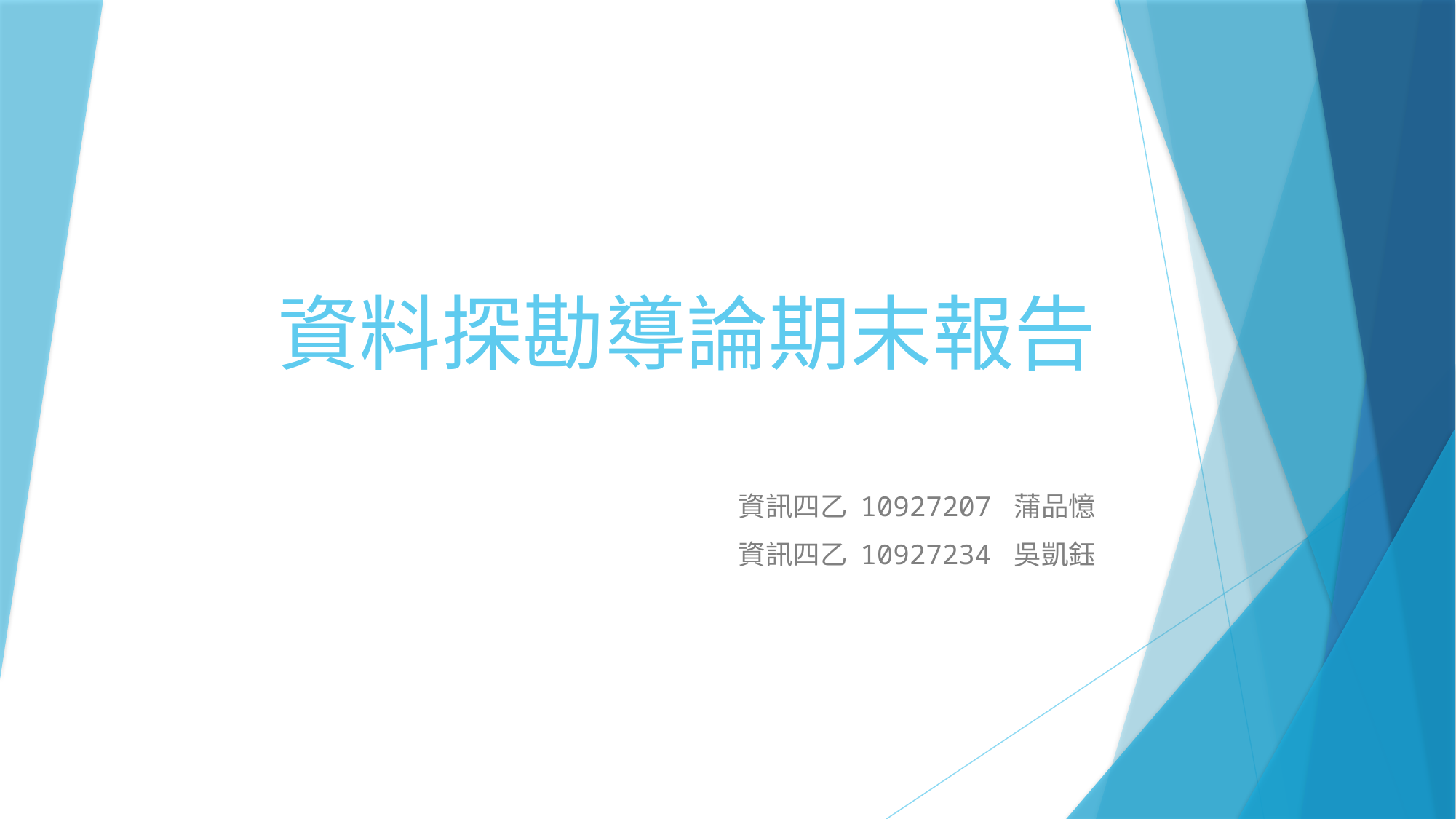

# 資料探勘導論期末報告
資訊四乙 10927207 蒲品憶
資訊四乙 10927234 吳凱鈺